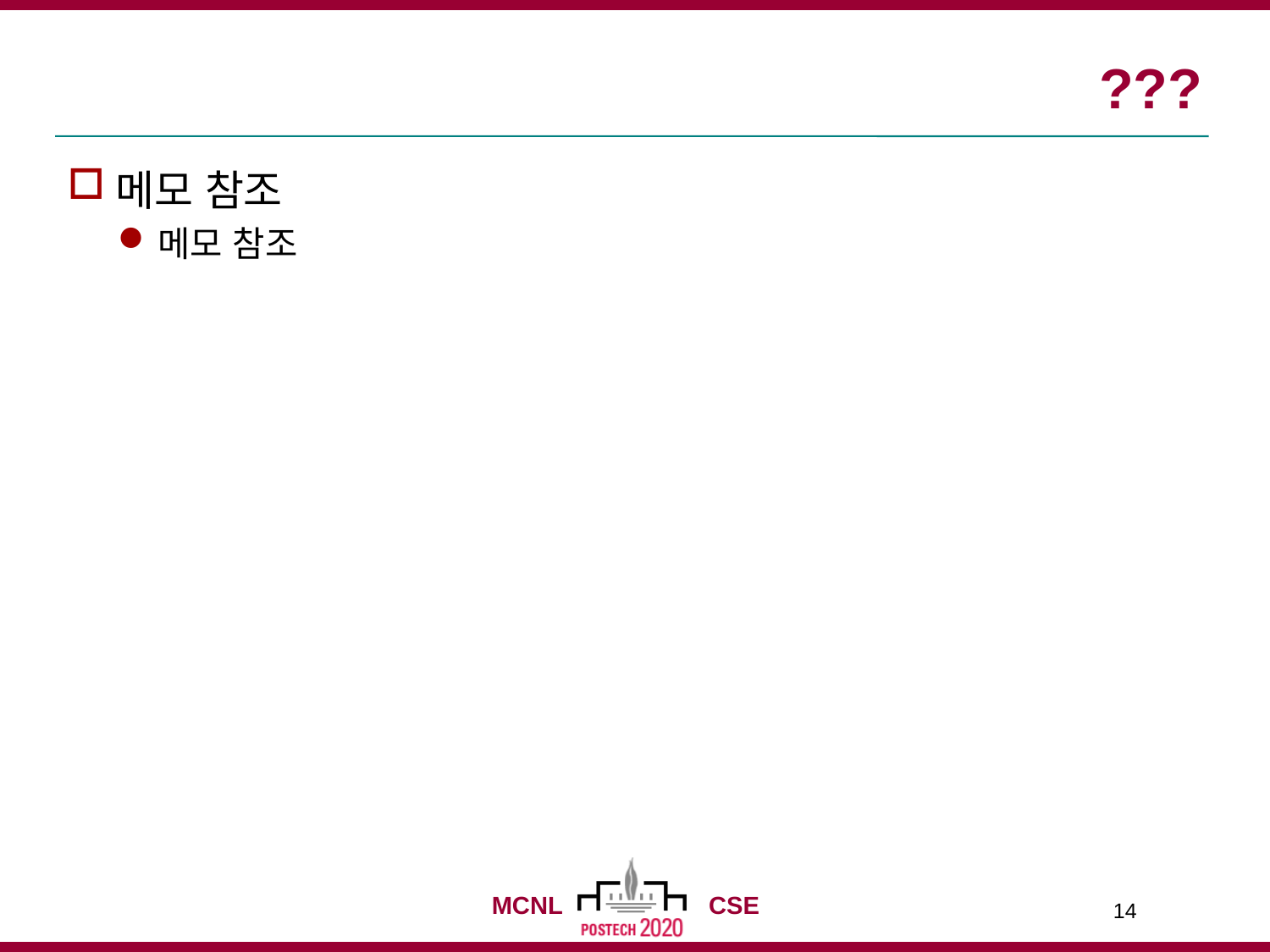

# ???
메모 참조
메모 참조
14